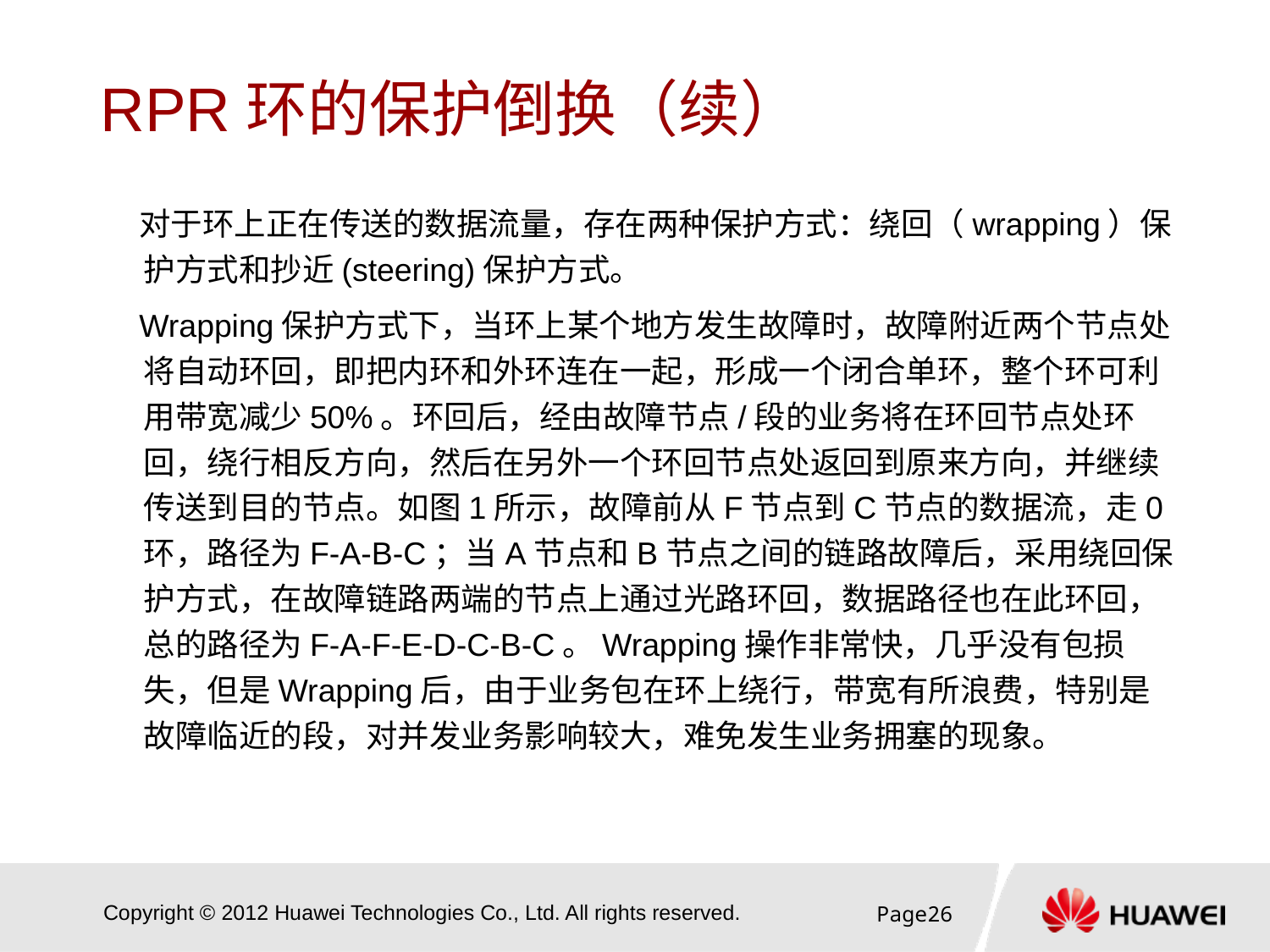

# RPR环的保护倒换（续）
对于环上正在传送的数据流量，存在两种保护方式：绕回（wrapping）保护方式和抄近(steering)保护方式。
Wrapping保护方式下，当环上某个地方发生故障时，故障附近两个节点处将自动环回，即把内环和外环连在一起，形成一个闭合单环，整个环可利用带宽减少50%。环回后，经由故障节点/段的业务将在环回节点处环回，绕行相反方向，然后在另外一个环回节点处返回到原来方向，并继续传送到目的节点。如图1所示，故障前从F节点到C节点的数据流，走0环，路径为F-A-B-C；当A节点和B节点之间的链路故障后，采用绕回保护方式，在故障链路两端的节点上通过光路环回，数据路径也在此环回，总的路径为F-A-F-E-D-C-B-C。Wrapping操作非常快，几乎没有包损失，但是Wrapping后，由于业务包在环上绕行，带宽有所浪费，特别是故障临近的段，对并发业务影响较大，难免发生业务拥塞的现象。
Page26